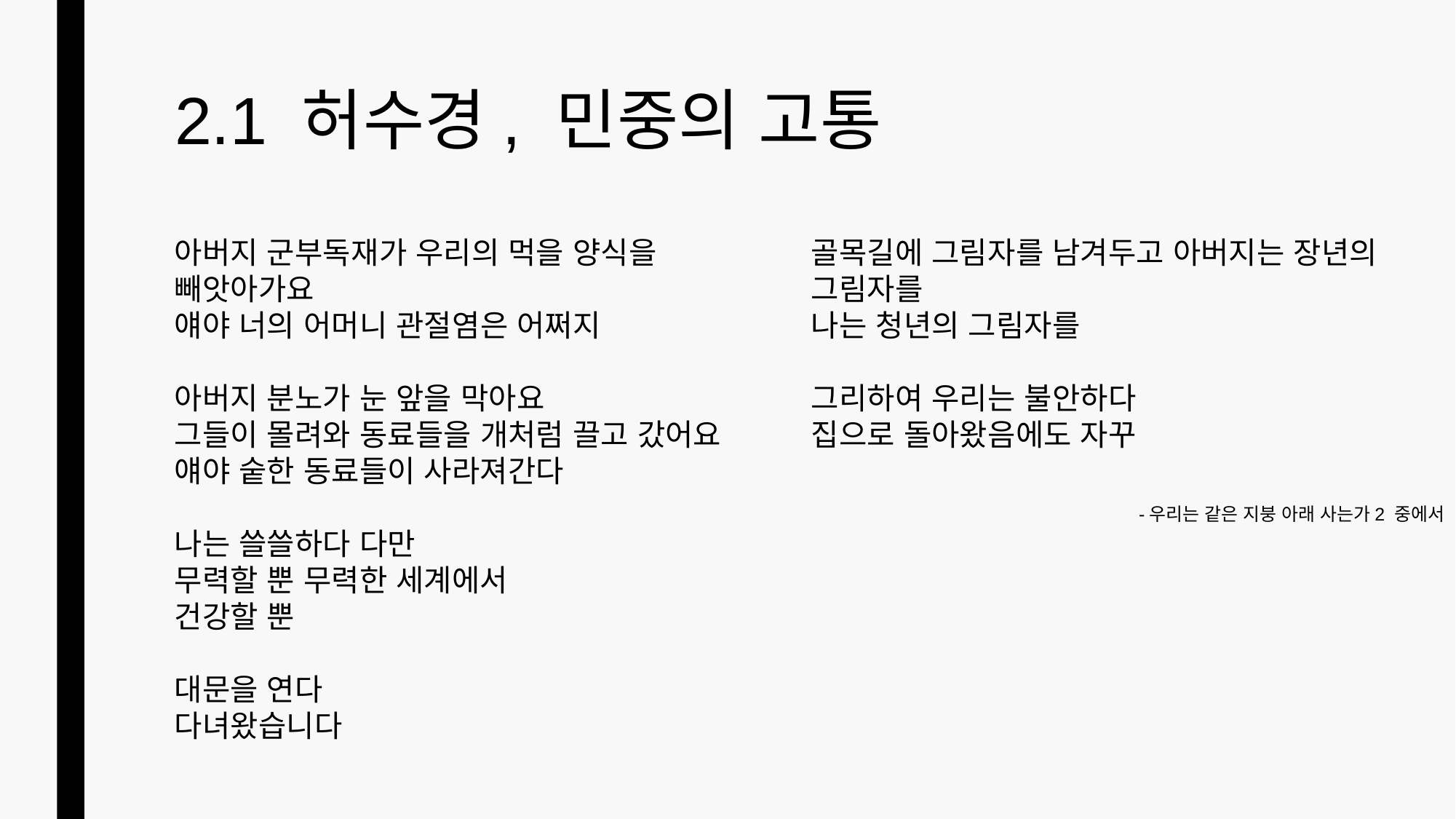

# 2.1 허수경, 민중의 고통
아버지 군부독재가 우리의 먹을 양식을 빼앗아가요
얘야 너의 어머니 관절염은 어쩌지

아버지 분노가 눈 앞을 막아요
그들이 몰려와 동료들을 개처럼 끌고 갔어요
얘야 숱한 동료들이 사라져간다

나는 쓸쓸하다 다만
무력할 뿐 무력한 세계에서
건강할 뿐

대문을 연다
다녀왔습니다

골목길에 그림자를 남겨두고 아버지는 장년의 그림자를
나는 청년의 그림자를

그리하여 우리는 불안하다
집으로 돌아왔음에도 자꾸

-우리는 같은 지붕 아래 사는가2 중에서